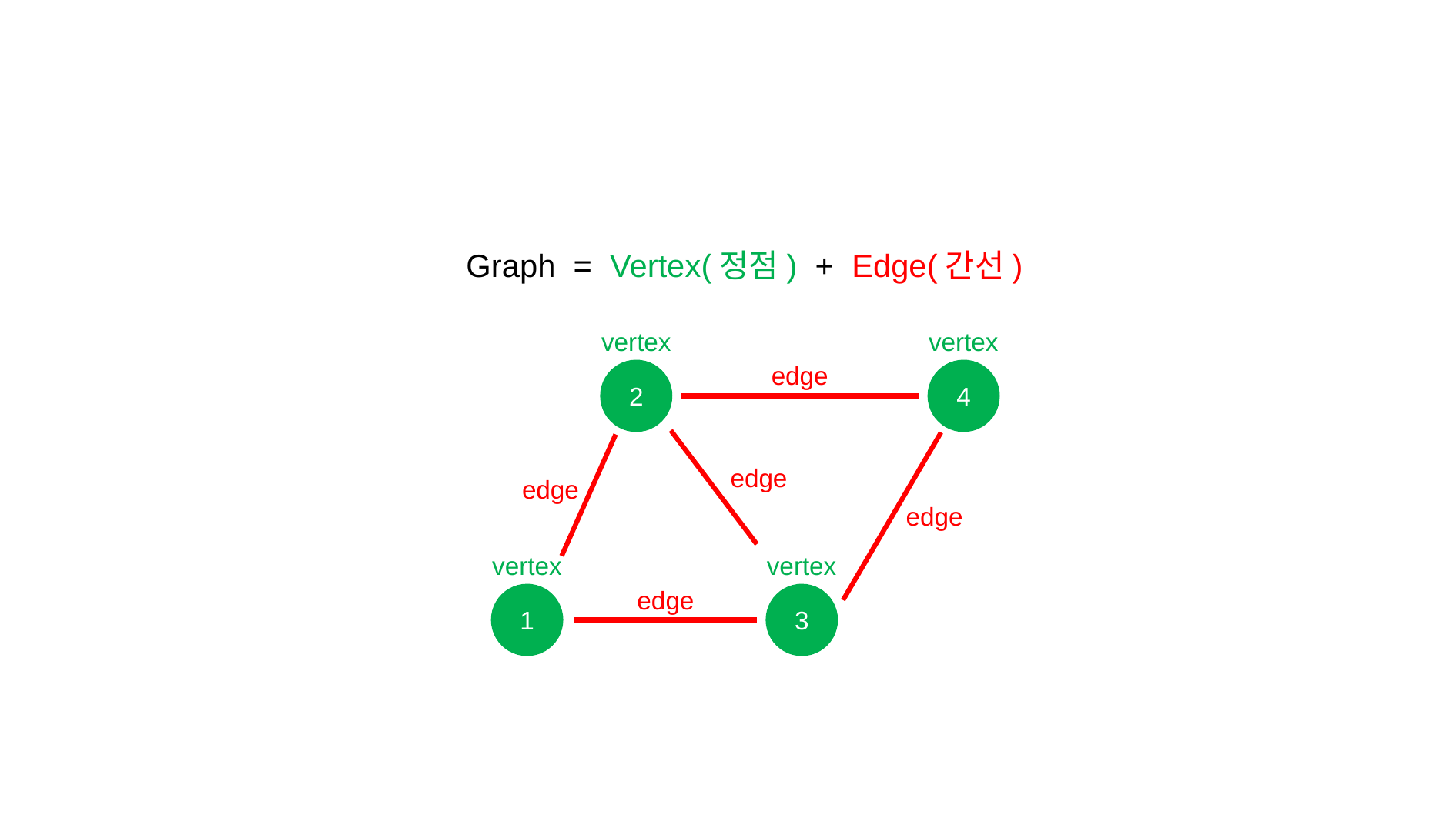

Graph  =  Vertex(정점)  +  Edge(간선)
vertex
vertex
edge
2
4
edge
edge
edge
vertex
vertex
edge
1
3